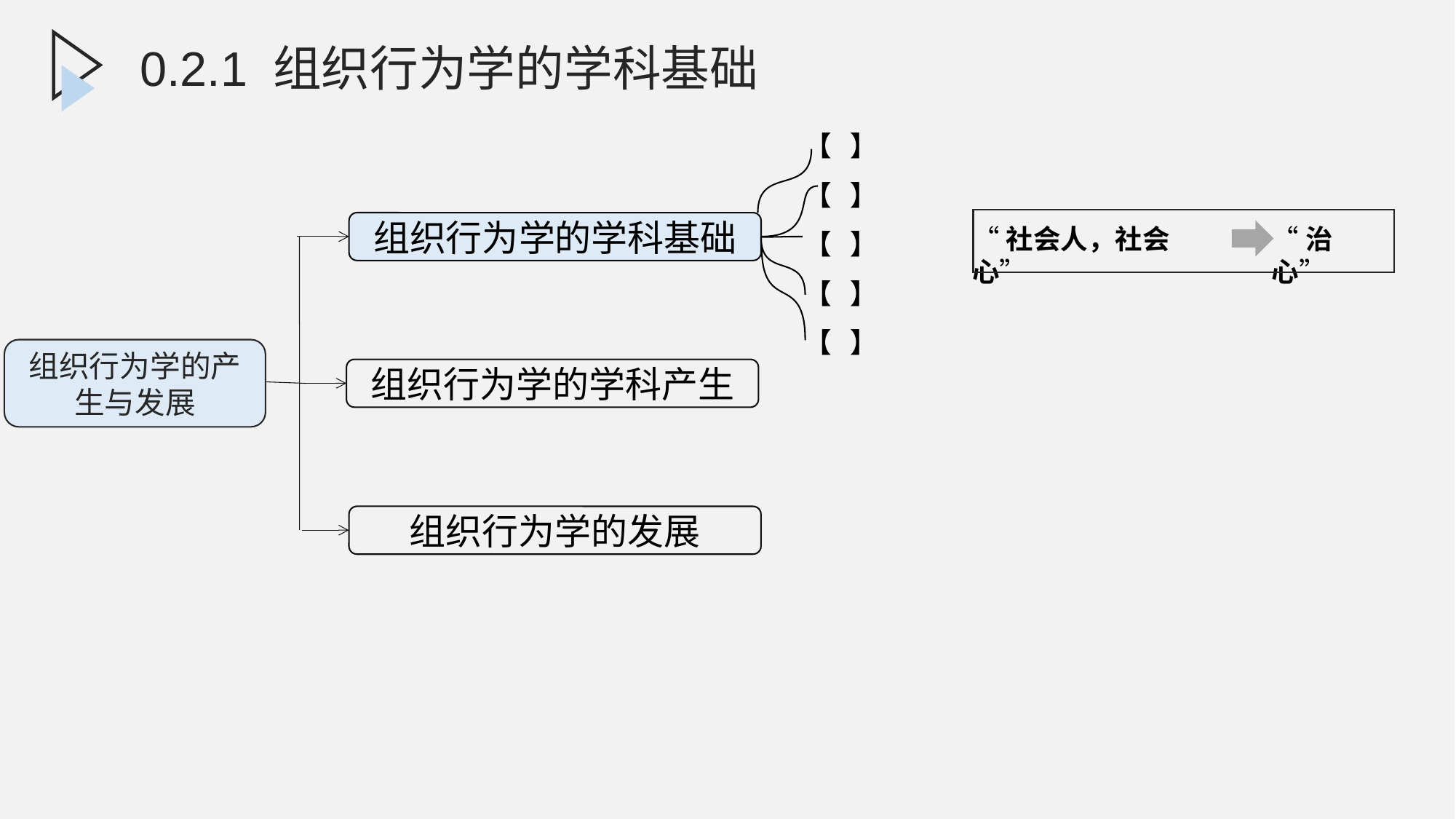

0.2.1 组织行为学的学科基础
【   】
【   】
【   】
【   】
【   】

组织行为学的学科基础
组织行为学的产生与发展
组织行为学的学科产生

组织行为学的发展
“社会人，社会心”
“治心”